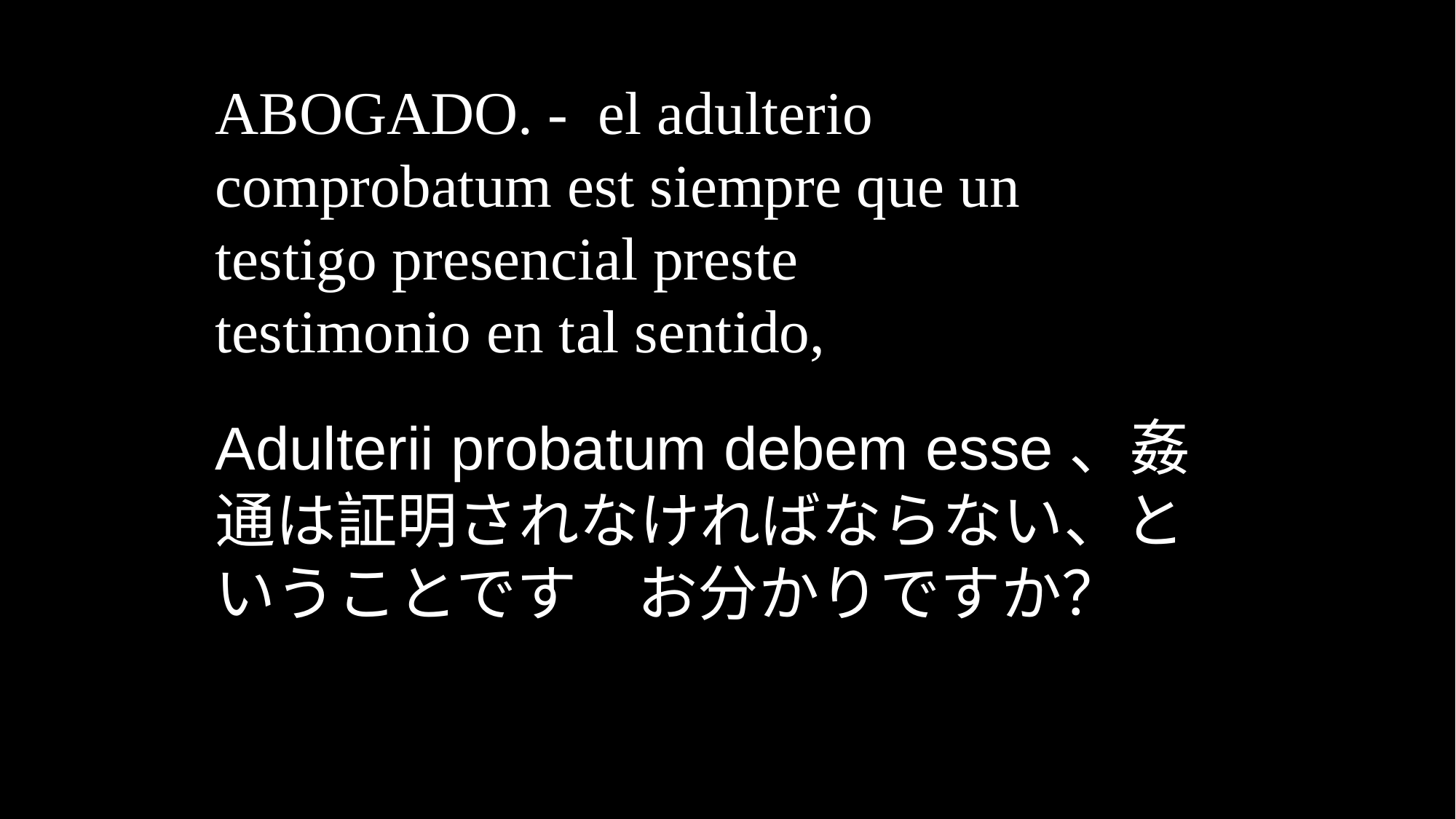

ABOGADO. -  el adulterio comprobatum est siempre que un testigo presencial preste testimonio en tal sentido,

Adulterii probatum debem esse、姦通は証明されなければならない、ということです　お分かりですか？